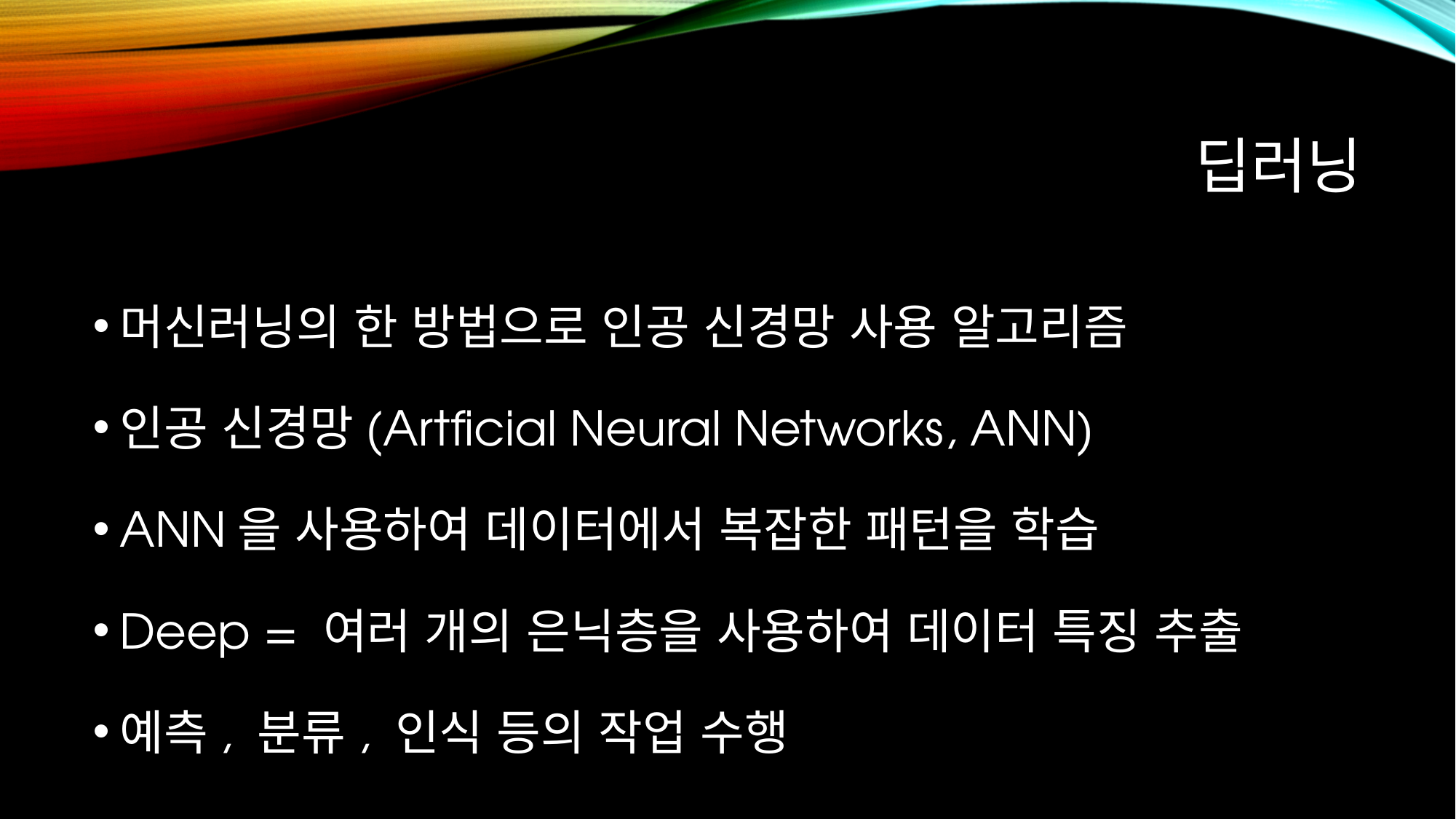

# 딥러닝
머신러닝의 한 방법으로 인공 신경망 사용 알고리즘
인공 신경망(Artficial Neural Networks, ANN)
ANN을 사용하여 데이터에서 복잡한 패턴을 학습
Deep = 여러 개의 은닉층을 사용하여 데이터 특징 추출
예측, 분류, 인식 등의 작업 수행